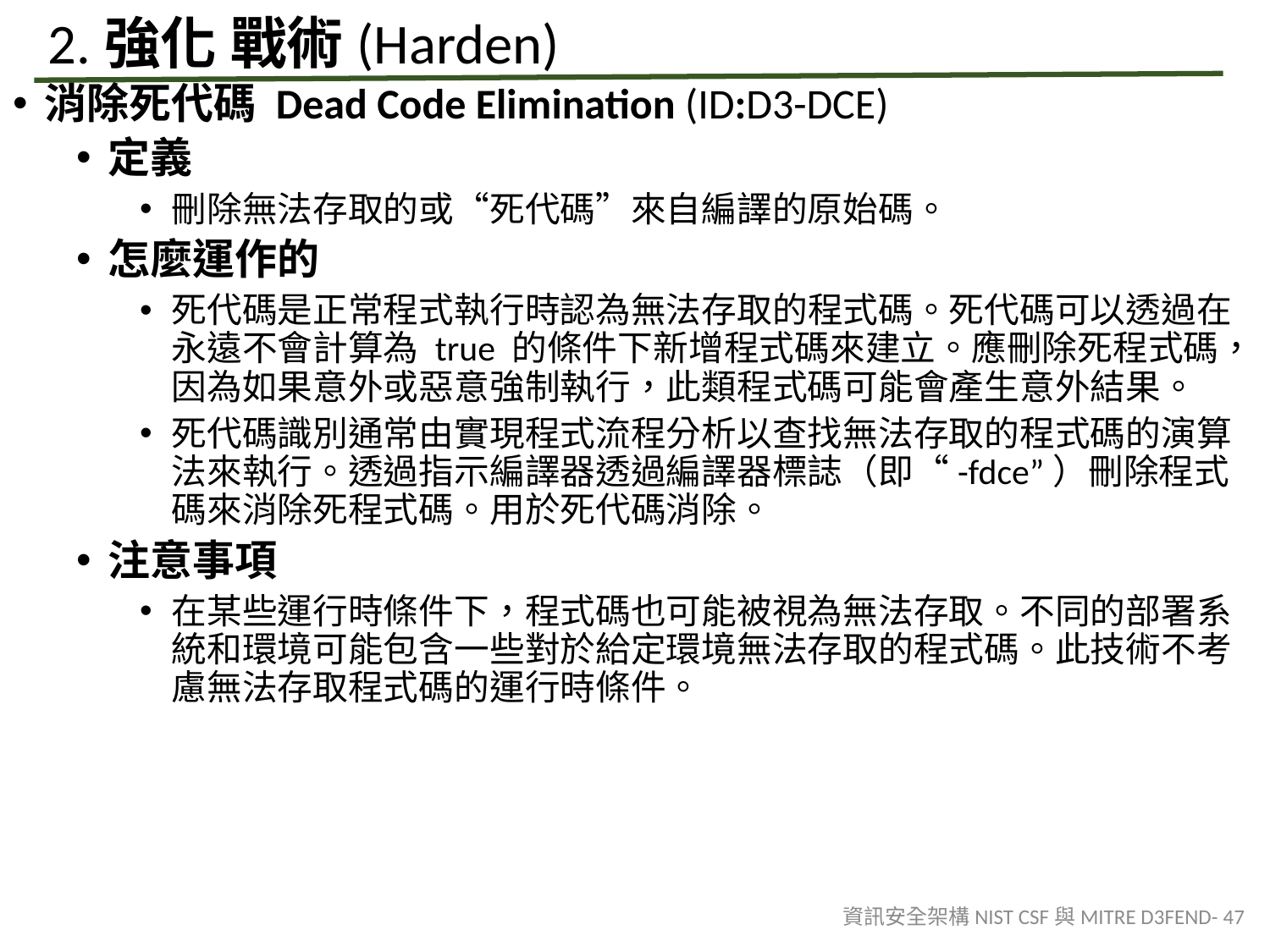

# 2.強化 戰術(Harden)
消除死代碼 Dead Code Elimination (ID:D3-DCE)
定義
刪除無法存取的或“死代碼”來自編譯的原始碼。
怎麼運作的
死代碼是正常程式執行時認為無法存取的程式碼。死代碼可以透過在永遠不會計算為 true 的條件下新增程式碼來建立。應刪除死程式碼，因為如果意外或惡意強制執行，此類程式碼可能會產生意外結果。
死代碼識別通常由實現程式流程分析以查找無法存取的程式碼的演算法來執行。透過指示編譯器透過編譯器標誌（即“-fdce”）刪除程式碼來消除死程式碼。用於死代碼消除。
注意事項
在某些運行時條件下，程式碼也可能被視為無法存取。不同的部署系統和環境可能包含一些對於給定環境無法存取的程式碼。此技術不考慮無法存取程式碼的運行時條件。
資訊安全架構NIST CSF與MITRE D3FEND- 47